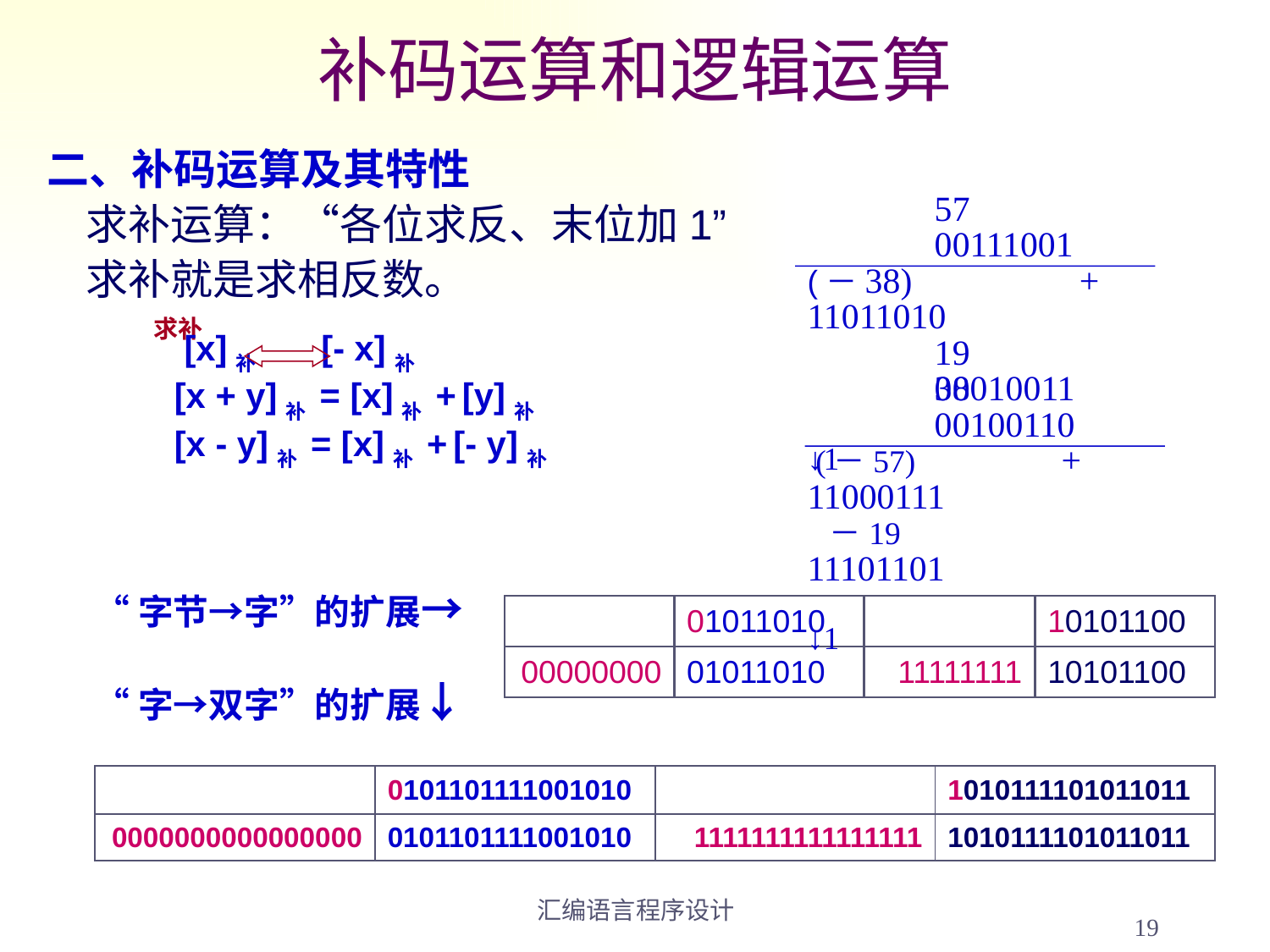

# 补码运算和逻辑运算
二、补码运算及其特性
   求补运算：“各位求反、末位加1”
   求补就是求相反数。
             求补
 	 [x]补       [- x]补
  	[x + y]补 = [x]补 + [y]补
  	[x - y]补 = [x]补 + [- y]补
 	57 			00111001
(－38)		  +	11011010
 	19			00010011
			↓1

 	38 			00100110
 (－57)	  	+	11000111
  －19			11101101
			↓1

“字节→字”的扩展→

“字→双字”的扩展↓
|  | 01011010 |  | 10101100 |
| --- | --- | --- | --- |
| 00000000 | 01011010 | 11111111 | 10101100 |
|  | 0101101111001010 |  | 1010111101011011 |
| --- | --- | --- | --- |
| 0000000000000000 | 0101101111001010 | 1111111111111111 | 1010111101011011 |
19
汇编语言程序设计